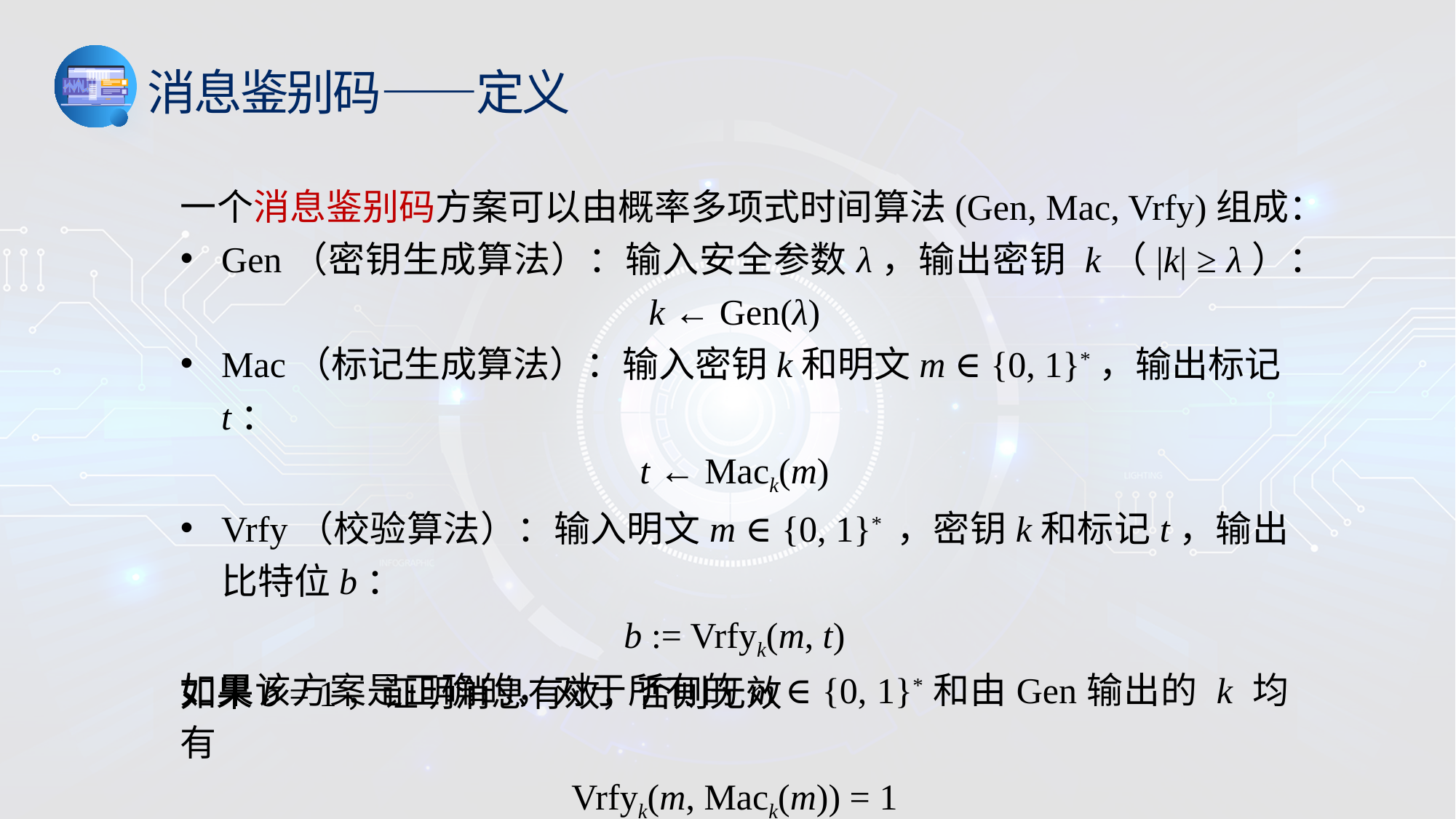

消息鉴别码——定义

一个消息鉴别码方案可以由概率多项式时间算法(Gen, Mac, Vrfy)组成：
Gen（密钥生成算法）：输入安全参数λ，输出密钥 k（|k| ≥ λ）：
k ← Gen(λ)
Mac（标记生成算法）：输入密钥k和明文m ∈ {0, 1}*，输出标记t：
t ← Mack(m)
Vrfy（校验算法）：输入明文m ∈ {0, 1}* ，密钥k和标记t，输出比特位b：
b := Vrfyk(m, t)
如果b = 1，证明消息有效，否则无效
如果该方案是正确的，对于所有的m ∈ {0, 1}*和由Gen输出的 k 均有
Vrfyk(m, Mack(m)) = 1